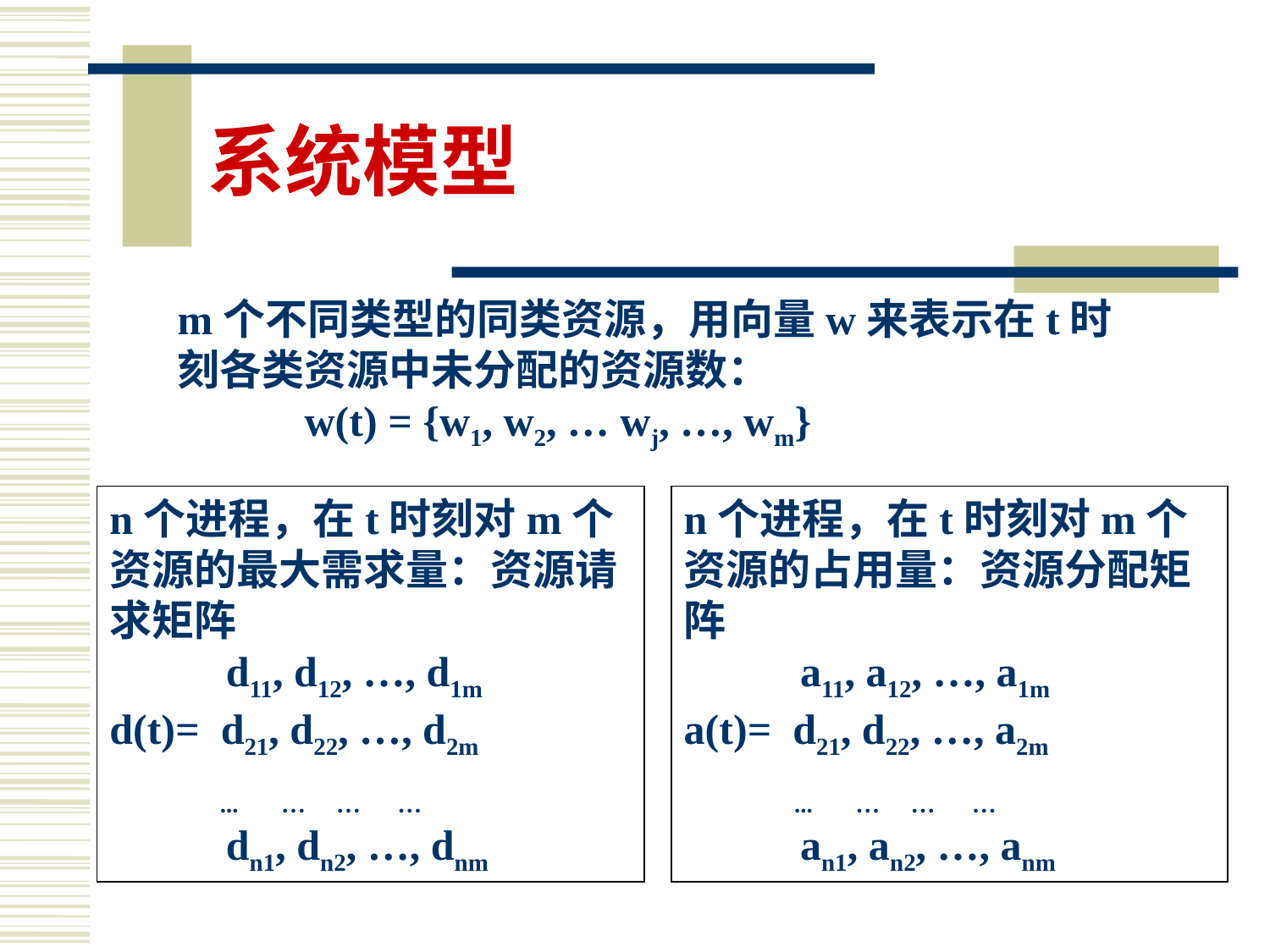

系统模型
m个不同类型的同类资源，用向量w来表示在t时刻各类资源中未分配的资源数：
	w(t) = {w1, w2, … wj, …, wm}
n个进程，在t时刻对m个资源的最大需求量：资源请求矩阵
           d11, d12, …, d1m
d(t)=  d21, d22, …, d2m
                  ...       …     …      …
           dn1, dn2, …, dnm
n个进程，在t时刻对m个资源的占用量：资源分配矩阵
           a11, a12, …, a1m
a(t)=  d21, d22, …, a2m
                  ...       …     …      …
           an1, an2, …, anm